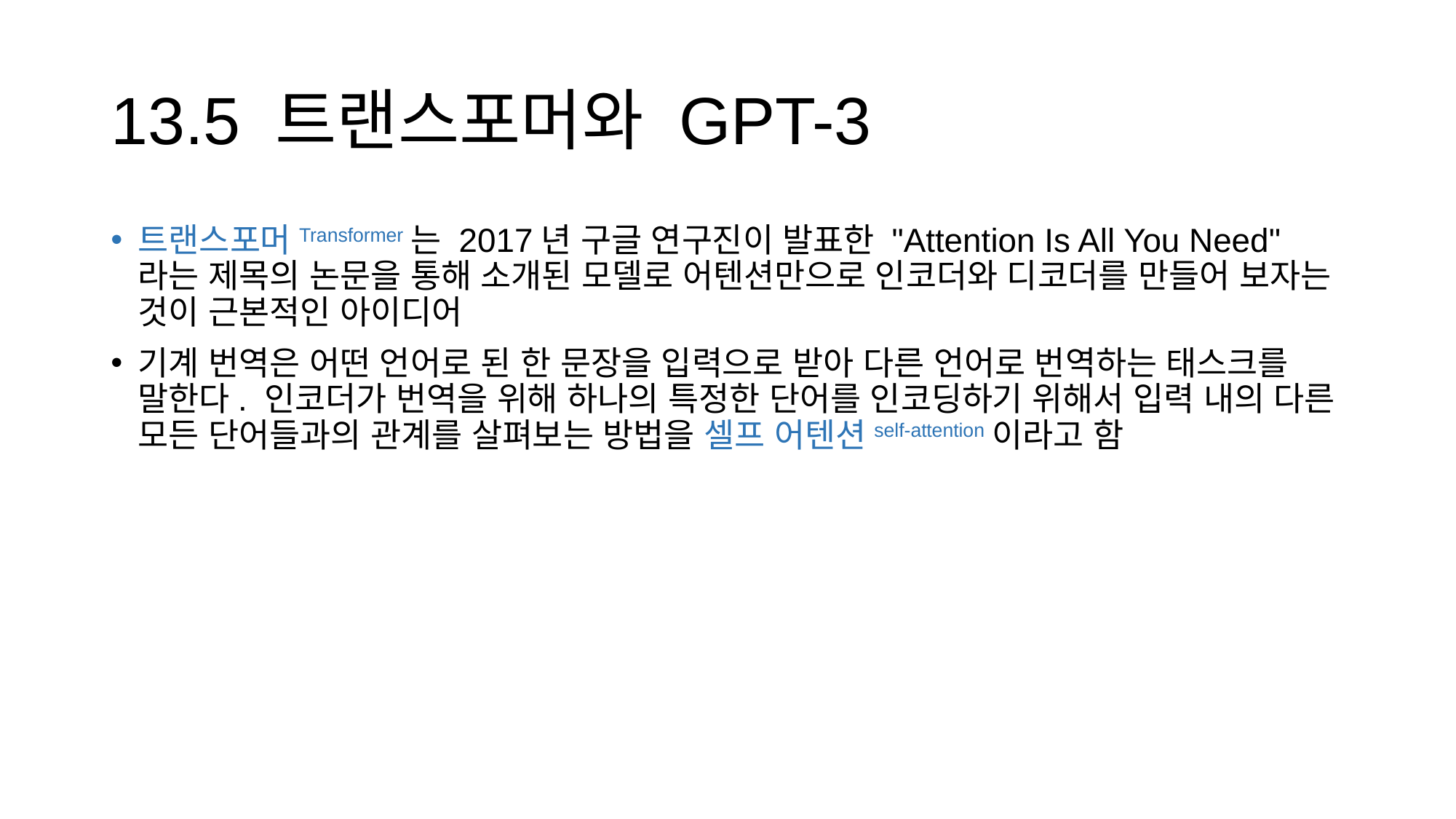

# 13.5 트랜스포머와 GPT-3
트랜스포머Transformer는 2017년 구글 연구진이 발표한 "Attention Is All You Need"라는 제목의 논문을 통해 소개된 모델로 어텐션만으로 인코더와 디코더를 만들어 보자는 것이 근본적인 아이디어
기계 번역은 어떤 언어로 된 한 문장을 입력으로 받아 다른 언어로 번역하는 태스크를 말한다. 인코더가 번역을 위해 하나의 특정한 단어를 인코딩하기 위해서 입력 내의 다른 모든 단어들과의 관계를 살펴보는 방법을 셀프 어텐션self-attention이라고 함